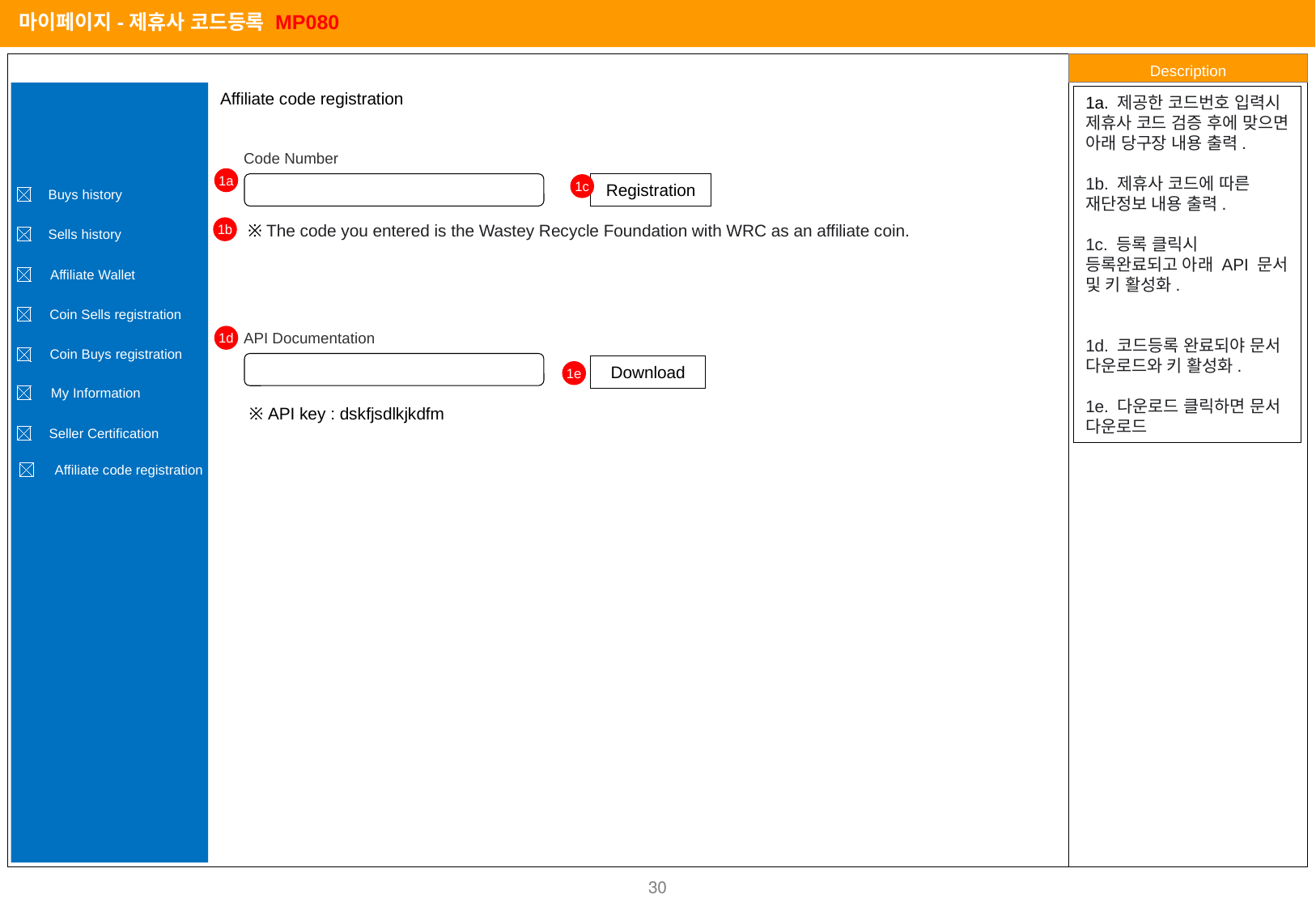

마이페이지-제휴사 코드등록 MP080
Affiliate code registration

1a. 제공한 코드번호 입력시 제휴사 코드 검증 후에 맞으면 아래 당구장 내용 출력.

1b. 제휴사 코드에 따른 재단정보 내용 출력.

1c. 등록 클릭시 등록완료되고 아래 API 문서 및 키 활성화.

1d. 코드등록 완료되야 문서 다운로드와 키 활성화.

1e. 다운로드 클릭하면 문서 다운로드
Code Number
1a

Registration
1c
Buys history

※ The code you entered is the Wastey Recycle Foundation with WRC as an affiliate coin.
1b
Sells history

Affiliate Wallet

Coin Sells registration

API Documentation
1d
Coin Buys registration

Download
1e
My Information

※ API key : dskfjsdlkjkdfm
Seller Certification

Affiliate code registration